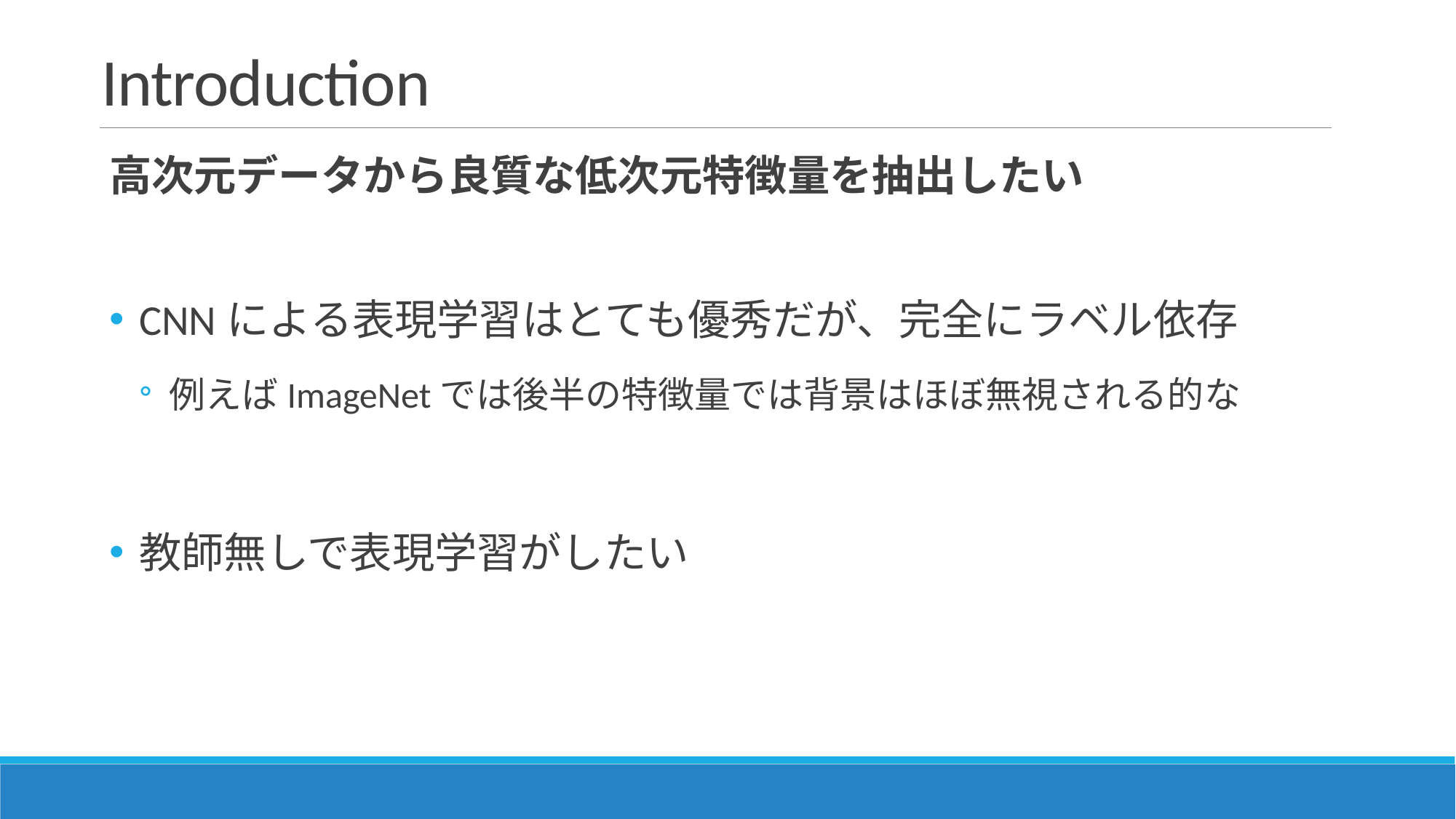

# Introduction
高次元データから良質な低次元特徴量を抽出したい

CNNによる表現学習はとても優秀だが、完全にラベル依存
例えばImageNetでは後半の特徴量では背景はほぼ無視される的な

教師無しで表現学習がしたい